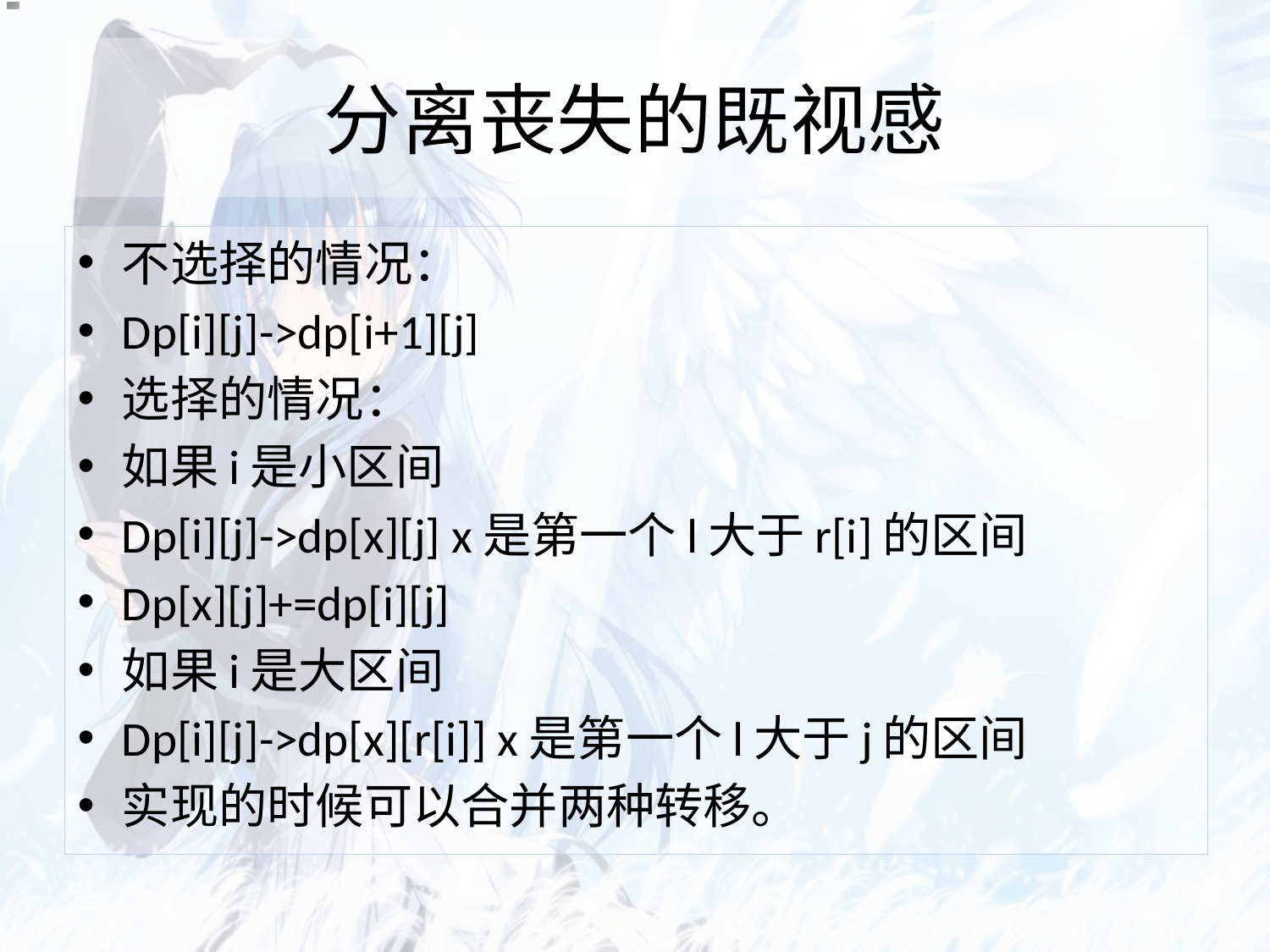

# 分离丧失的既视感
不选择的情况：
Dp[i][j]->dp[i+1][j]
选择的情况：
如果i是小区间
Dp[i][j]->dp[x][j] x是第一个l大于r[i]的区间
Dp[x][j]+=dp[i][j]
如果i是大区间
Dp[i][j]->dp[x][r[i]] x是第一个l大于j的区间
实现的时候可以合并两种转移。